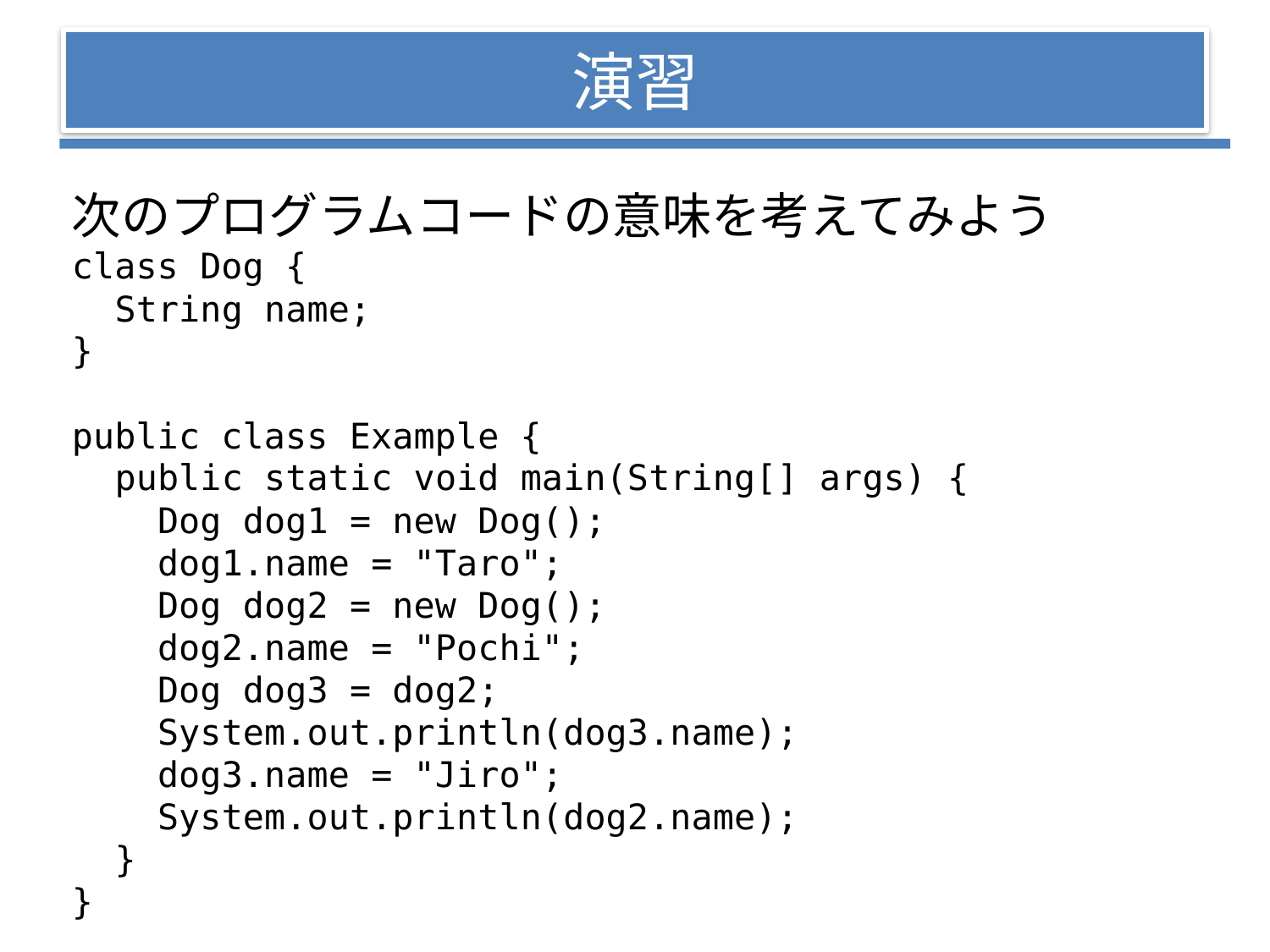

# 演習
次のプログラムコードの意味を考えてみよう
class Dog {
  String name;
}

public class Example {
  public static void main(String[] args) {
    Dog dog1 = new Dog();
    dog1.name = "Taro";
    Dog dog2 = new Dog();
    dog2.name = "Pochi";
    Dog dog3 = dog2;
    System.out.println(dog3.name);
    dog3.name = "Jiro";
    System.out.println(dog2.name);
  }
}